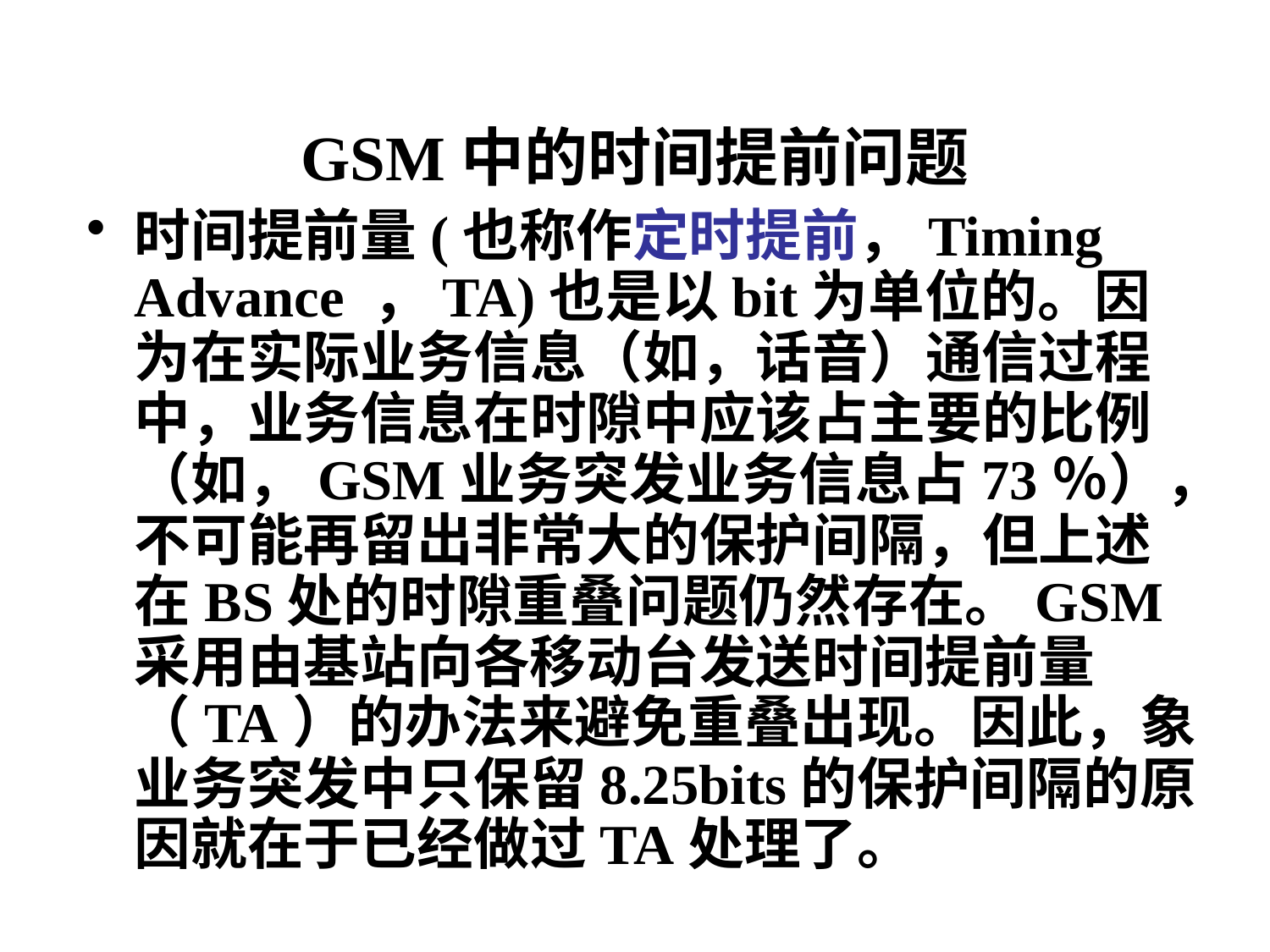

# GSM中的时间提前问题
时间提前量(也称作定时提前，Timing Advance ，TA)也是以bit为单位的。因为在实际业务信息（如，话音）通信过程中，业务信息在时隙中应该占主要的比例（如，GSM业务突发业务信息占73％），不可能再留出非常大的保护间隔，但上述在BS处的时隙重叠问题仍然存在。GSM采用由基站向各移动台发送时间提前量（TA）的办法来避免重叠出现。因此，象业务突发中只保留8.25bits的保护间隔的原因就在于已经做过TA处理了。